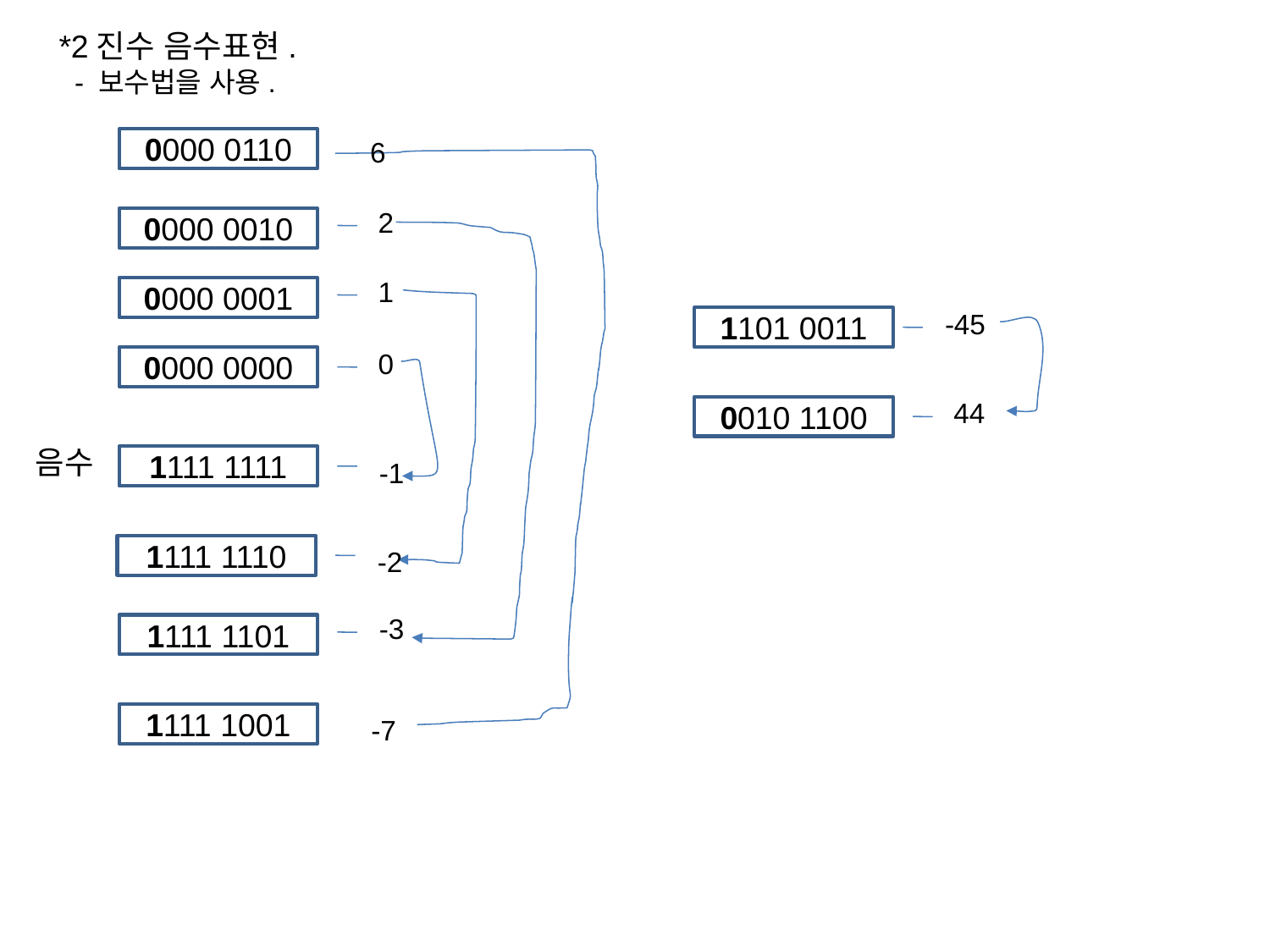

*2진수 음수표현.
  - 보수법을 사용.
0000 0110
6

2
0000 0010

1
0000 0001

-45
1101 0011

0
0000 0000

44
0010 1100
음수
1111 1111
-1
1111 1110
-2
-3
1111 1101
1111 1001
-7